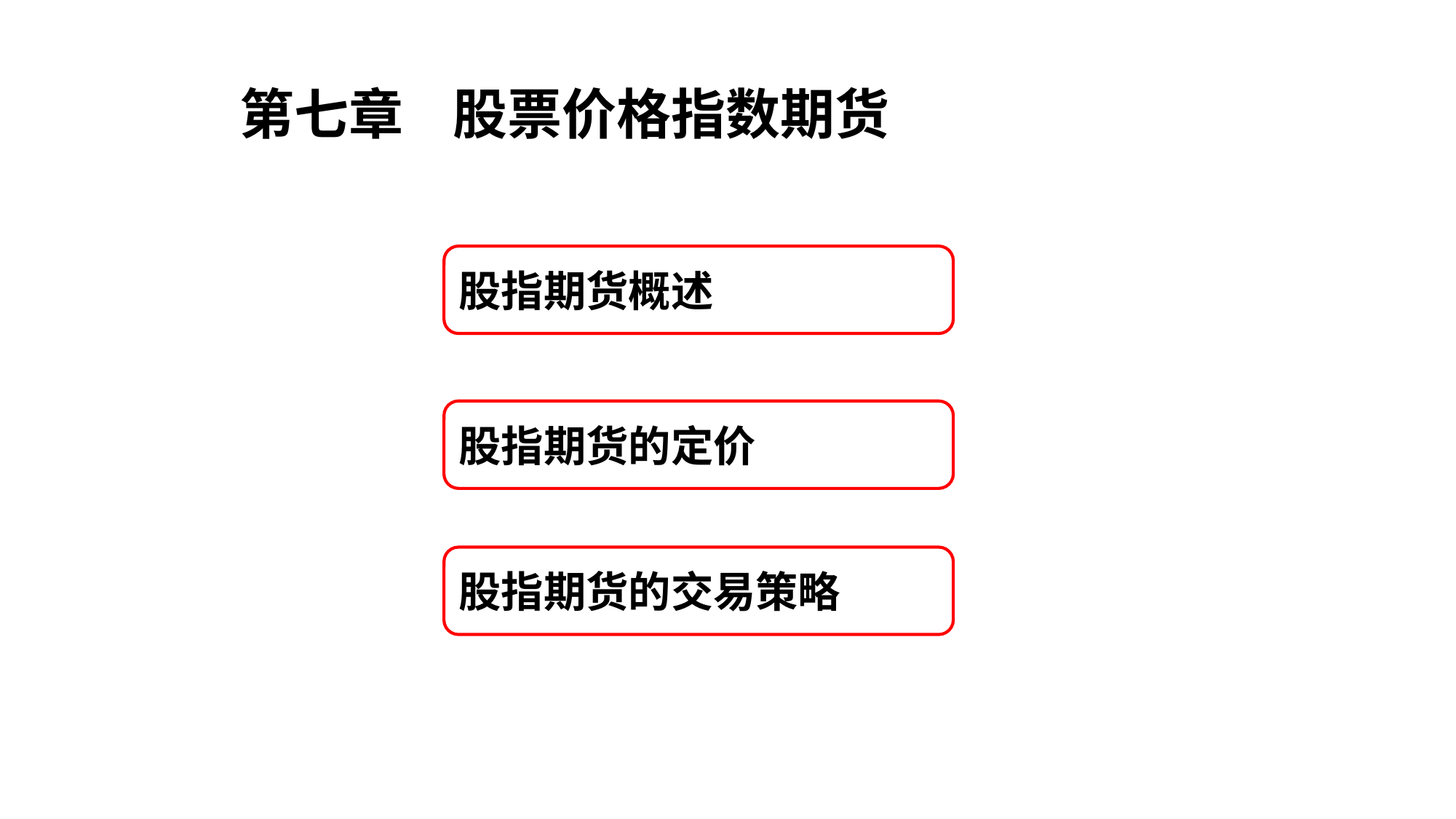

第七章    股票价格指数期货
股指期货概述
股指期货的定价
股指期货的交易策略